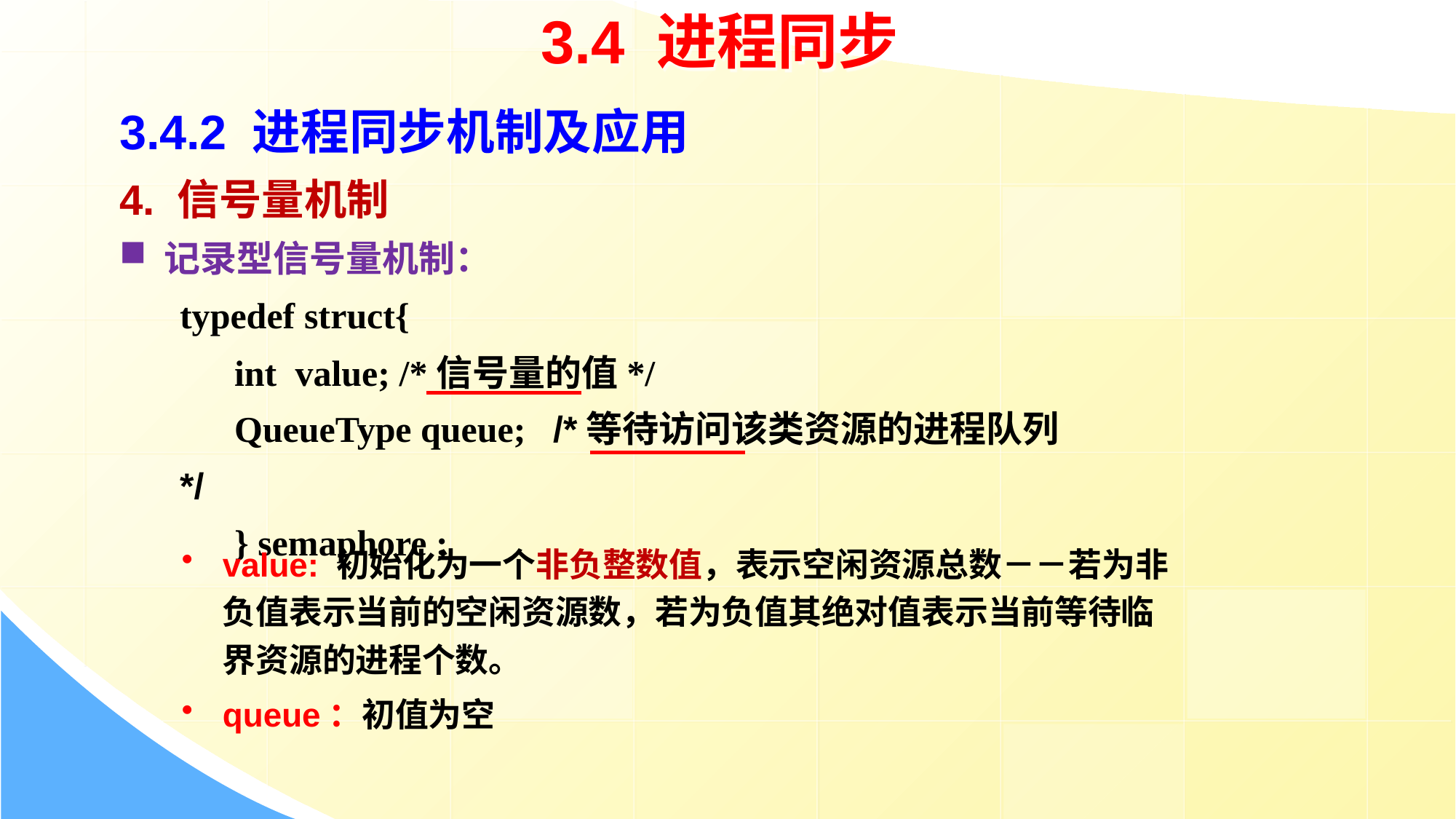

3.4 进程同步
3.4.2 进程同步机制及应用
4. 信号量机制
 记录型信号量机制：

typedef struct{
      int  value; /*信号量的值*/
      QueueType queue;   /*等待访问该类资源的进程队列*/
      } semaphore ;
value: 初始化为一个非负整数值，表示空闲资源总数－－若为非负值表示当前的空闲资源数，若为负值其绝对值表示当前等待临界资源的进程个数。
queue：初值为空